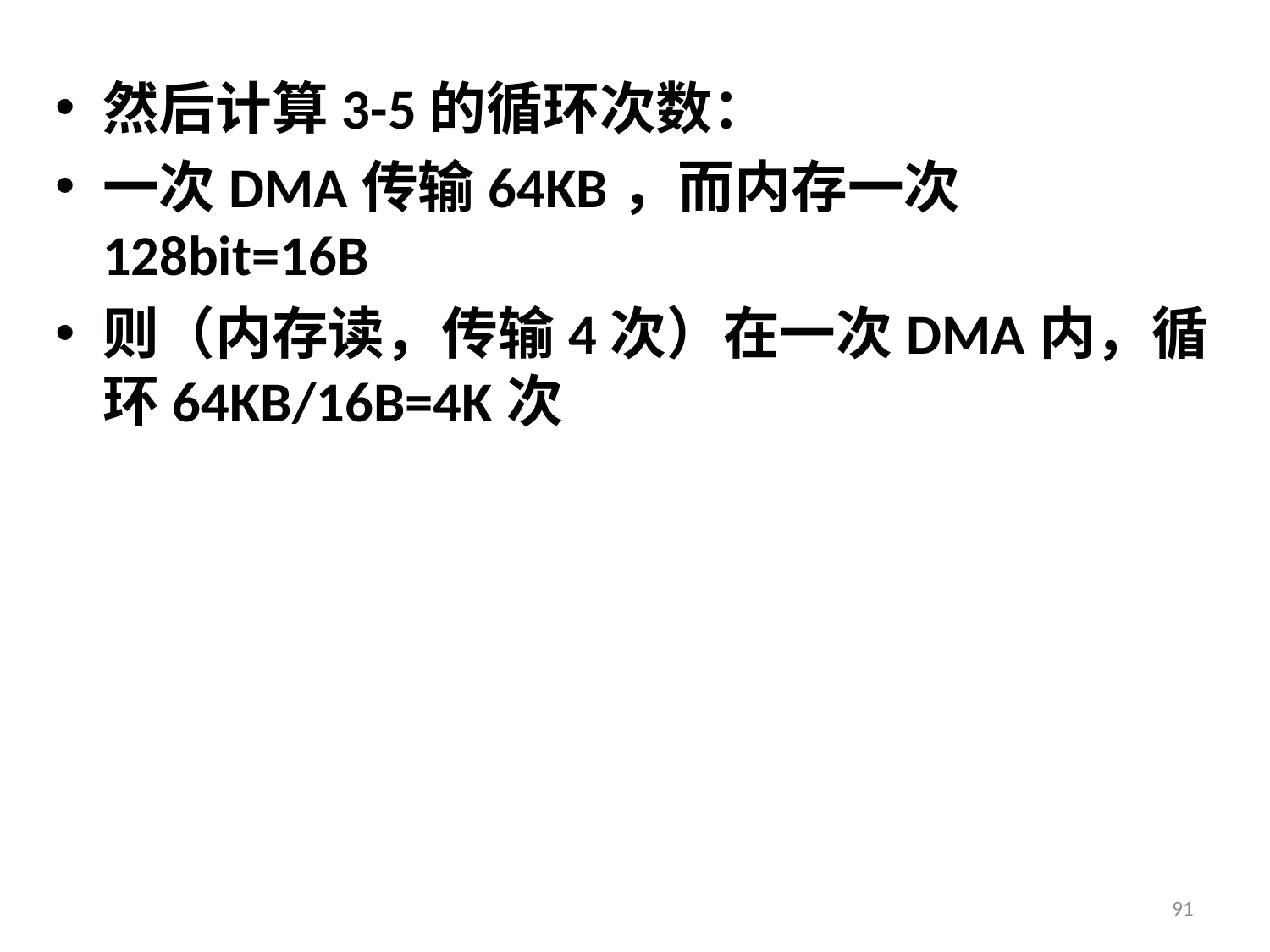

然后计算3-5的循环次数：
一次DMA传输64KB，而内存一次128bit=16B
则（内存读，传输4次）在一次DMA内，循环64KB/16B=4K次

91